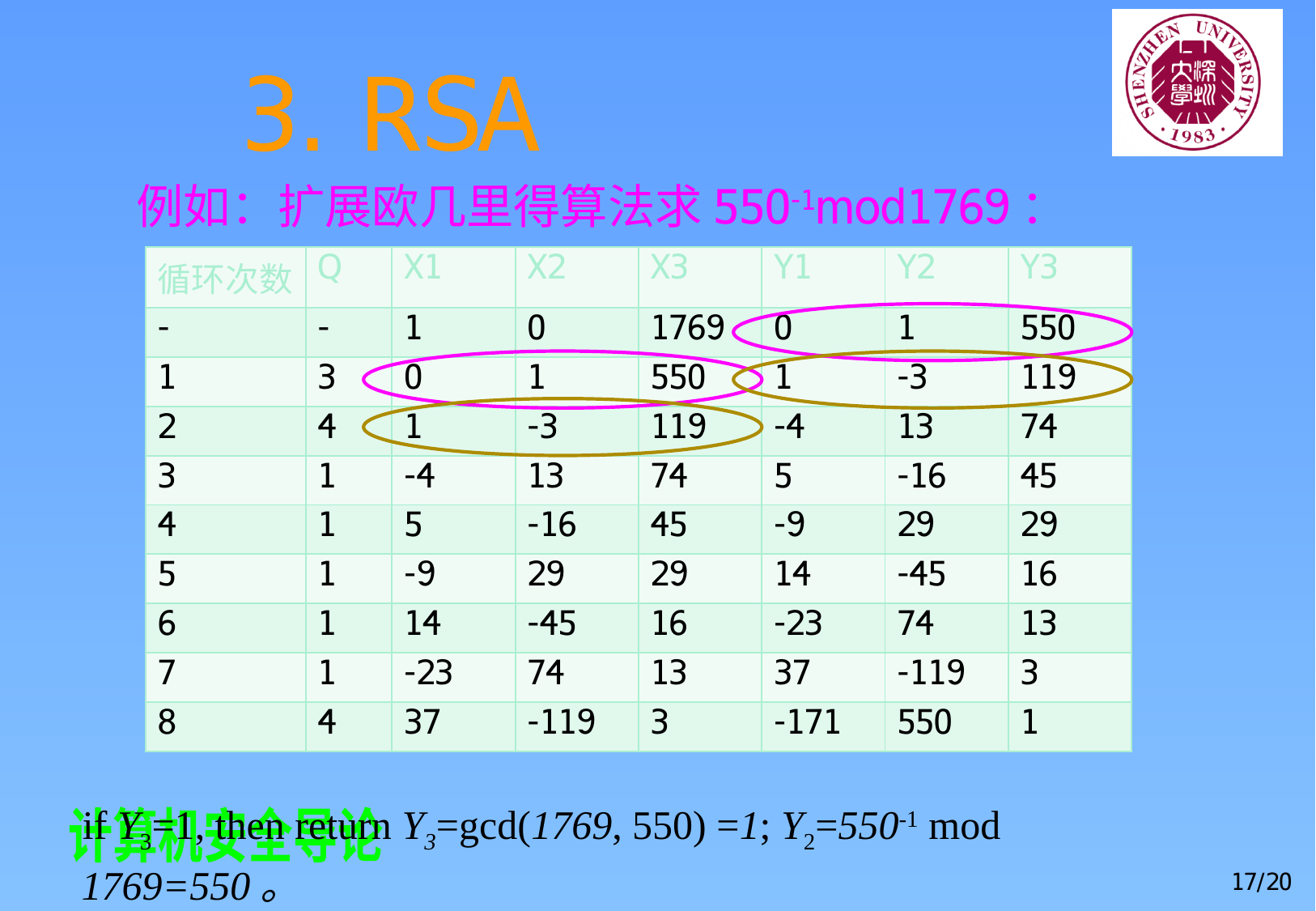

# 3. RSA
例如：扩展欧几里得算法求550-1mod1769：
| 循环次数 | Q | X1 | X2 | X3 | Y1 | Y2 | Y3 |
| --- | --- | --- | --- | --- | --- | --- | --- |
| - | - | 1 | 0 | 1769 | 0 | 1 | 550 |
| 1 | 3 | 0 | 1 | 550 | 1 | -3 | 119 |
| 2 | 4 | 1 | -3 | 119 | -4 | 13 | 74 |
| 3 | 1 | -4 | 13 | 74 | 5 | -16 | 45 |
| 4 | 1 | 5 | -16 | 45 | -9 | 29 | 29 |
| 5 | 1 | -9 | 29 | 29 | 14 | -45 | 16 |
| 6 | 1 | 14 | -45 | 16 | -23 | 74 | 13 |
| 7 | 1 | -23 | 74 | 13 | 37 | -119 | 3 |
| 8 | 4 | 37 | -119 | 3 | -171 | 550 | 1 |

if Y3=1, then return Y3=gcd(1769, 550) =1; Y2=550-1 mod 1769=550。
17/20